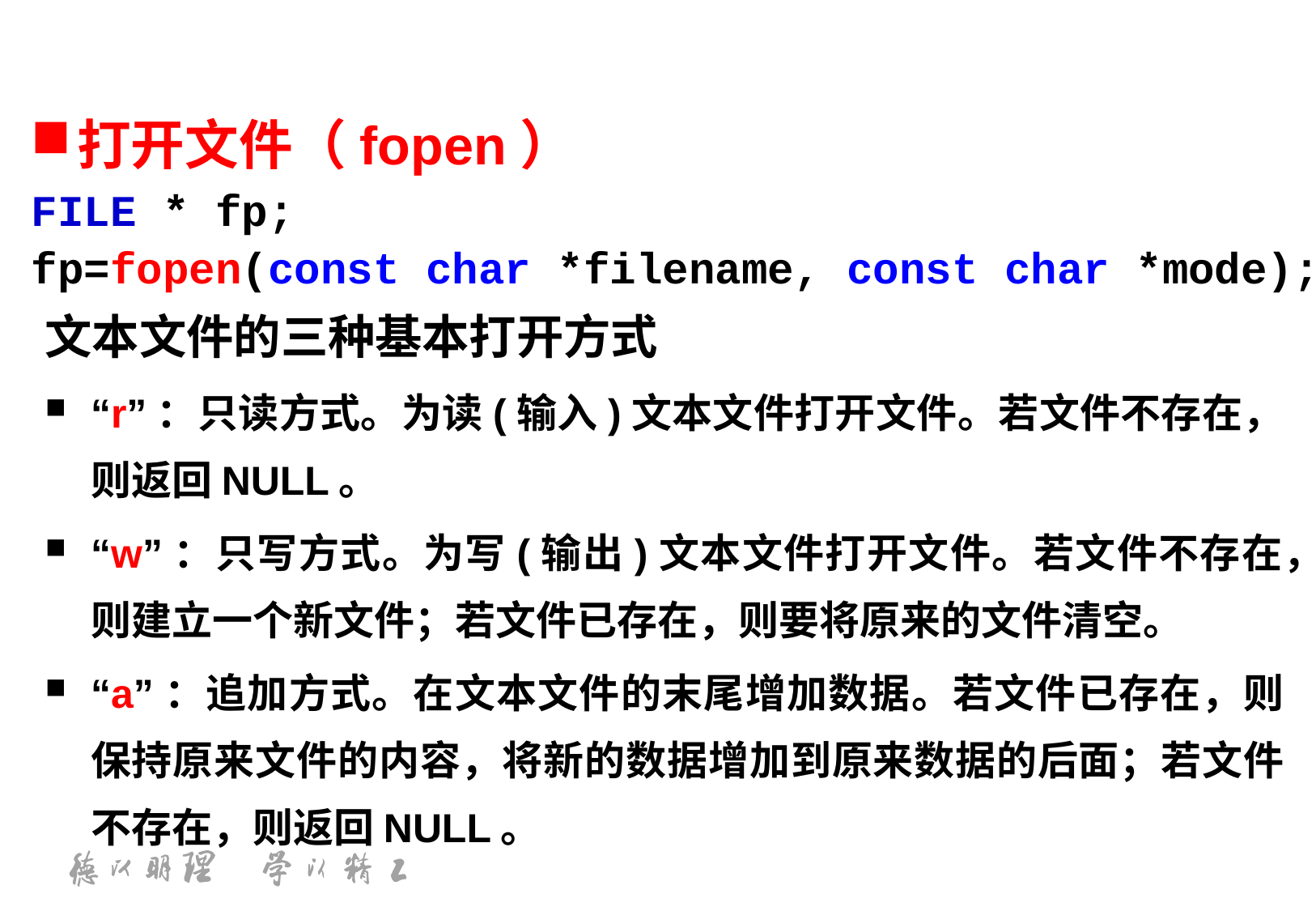

打开文件（fopen）
FILE * fp;
fp=fopen(const char *filename, const char *mode);
文本文件的三种基本打开方式
“r”：只读方式。为读(输入)文本文件打开文件。若文件不存在，则返回NULL。
“w”：只写方式。为写(输出)文本文件打开文件。若文件不存在，则建立一个新文件；若文件已存在，则要将原来的文件清空。
“a”：追加方式。在文本文件的末尾增加数据。若文件已存在，则保持原来文件的内容，将新的数据增加到原来数据的后面；若文件不存在，则返回NULL。